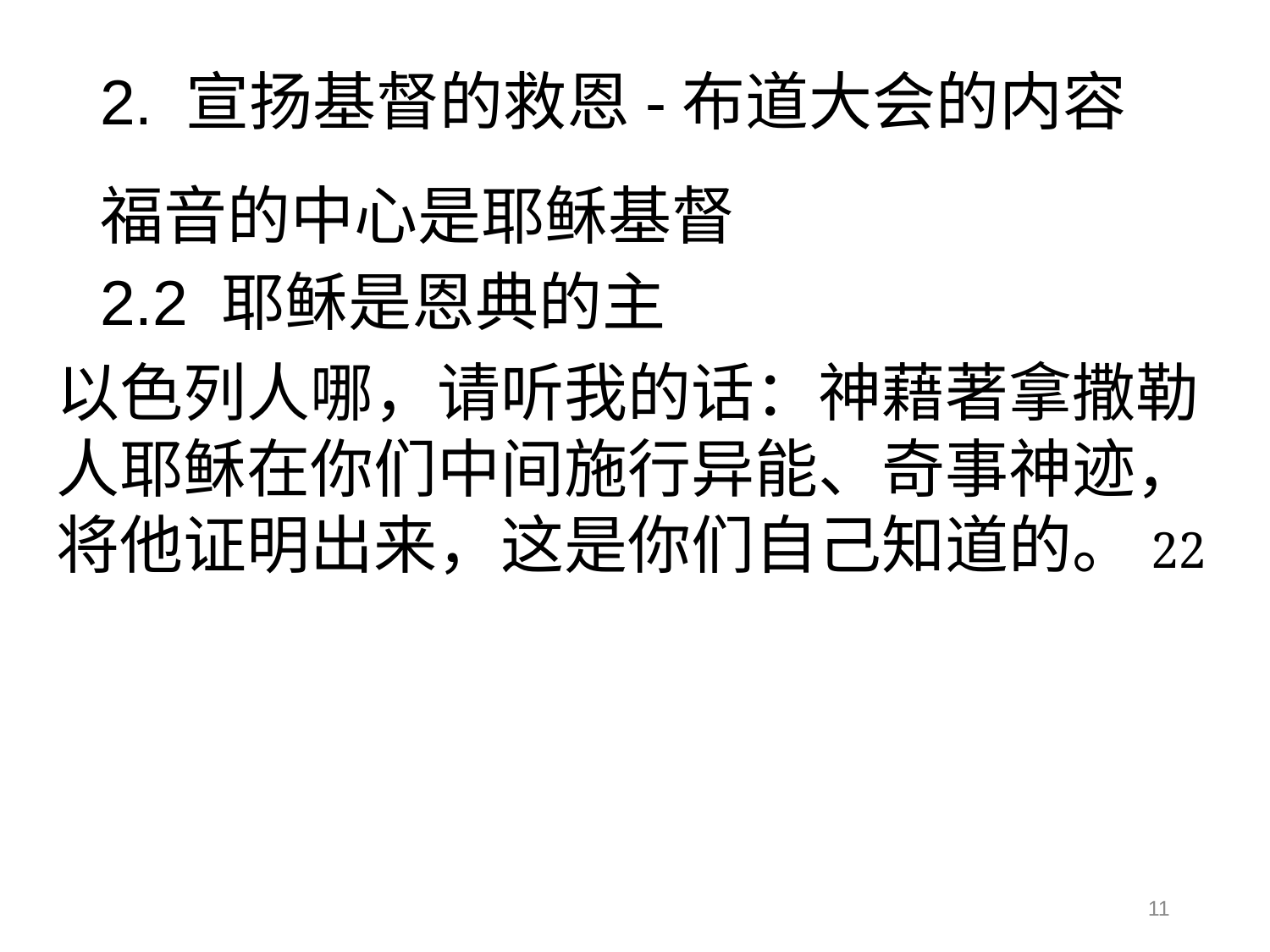

# 2. 宣扬基督的救恩-布道大会的内容
福音的中心是耶稣基督
2.2 耶稣是恩典的主
以色列人哪，请听我的话：神藉著拿撒勒人耶稣在你们中间施行异能、奇事神迹，将他证明出来，这是你们自己知道的。22
11